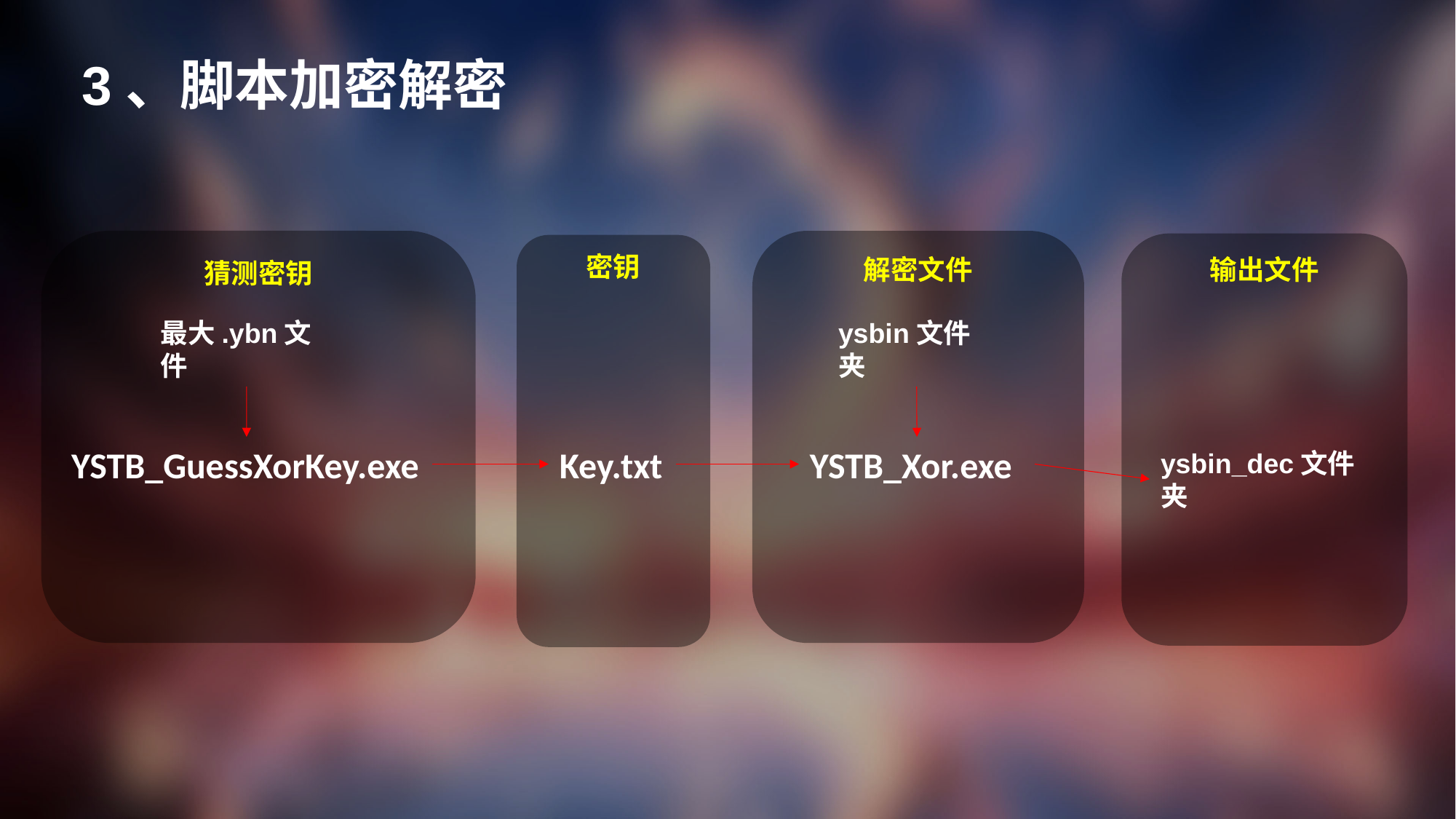

3、脚本加密解密
猜测密钥
解密文件
输出文件
密钥
最大.ybn文件
ysbin文件夹
Key.txt
YSTB_Xor.exe
YSTB_GuessXorKey.exe
ysbin_dec文件夹